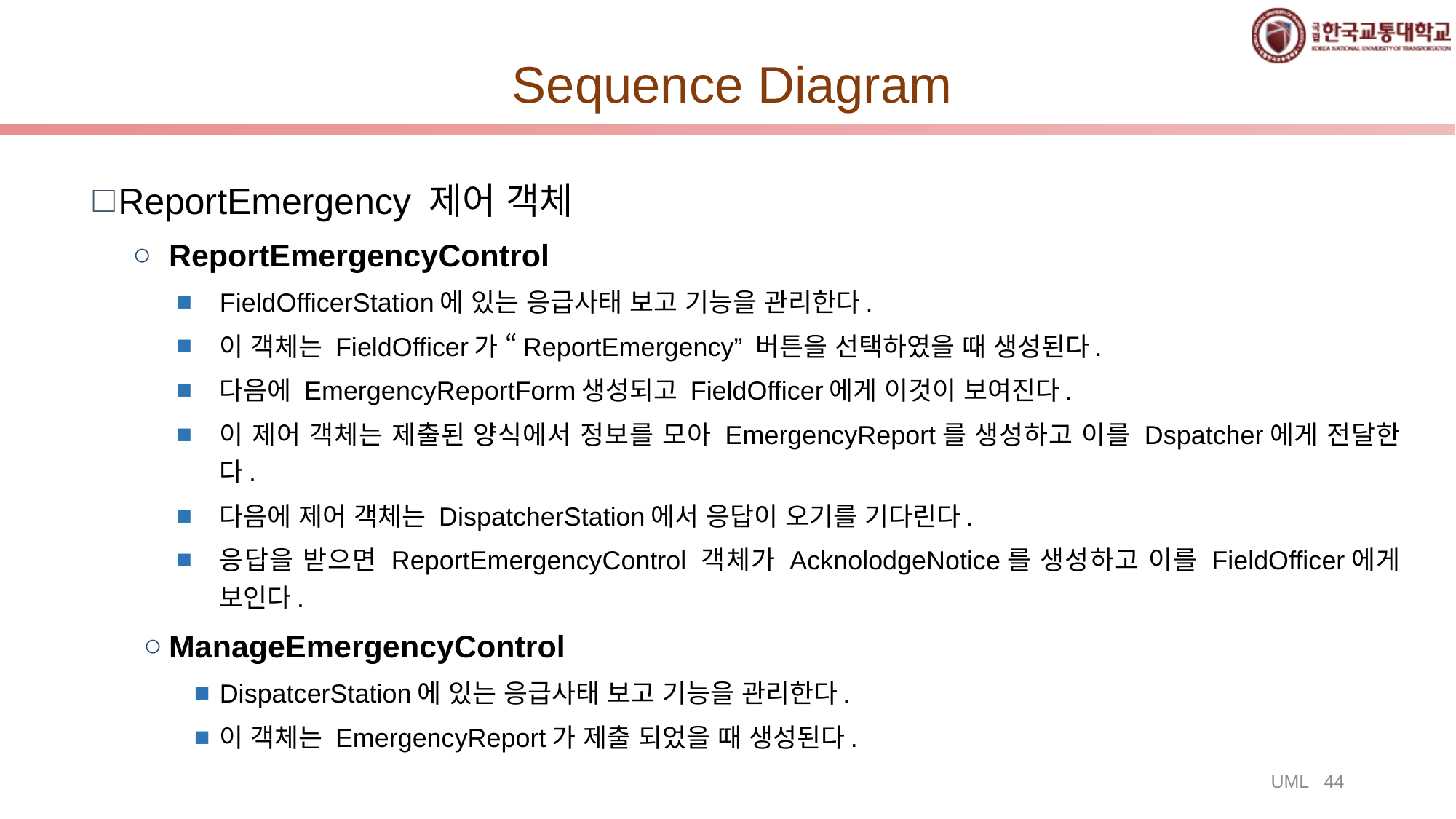

# Sequence Diagram
ReportEmergency 제어 객체
ReportEmergencyControl
FieldOfficerStation에 있는 응급사태 보고 기능을 관리한다.
이 객체는 FieldOfficer가 “ReportEmergency” 버튼을 선택하였을 때 생성된다.
다음에 EmergencyReportForm생성되고 FieldOfficer에게 이것이 보여진다.
이 제어 객체는 제출된 양식에서 정보를 모아 EmergencyReport를 생성하고 이를 Dspatcher에게 전달한다.
다음에 제어 객체는 DispatcherStation에서 응답이 오기를 기다린다.
응답을 받으면 ReportEmergencyControl 객체가 AcknolodgeNotice를 생성하고 이를 FieldOfficer에게 보인다.
ManageEmergencyControl
DispatcerStation에 있는 응급사태 보고 기능을 관리한다.
이 객체는 EmergencyReport가 제출 되었을 때 생성된다.

UML   44